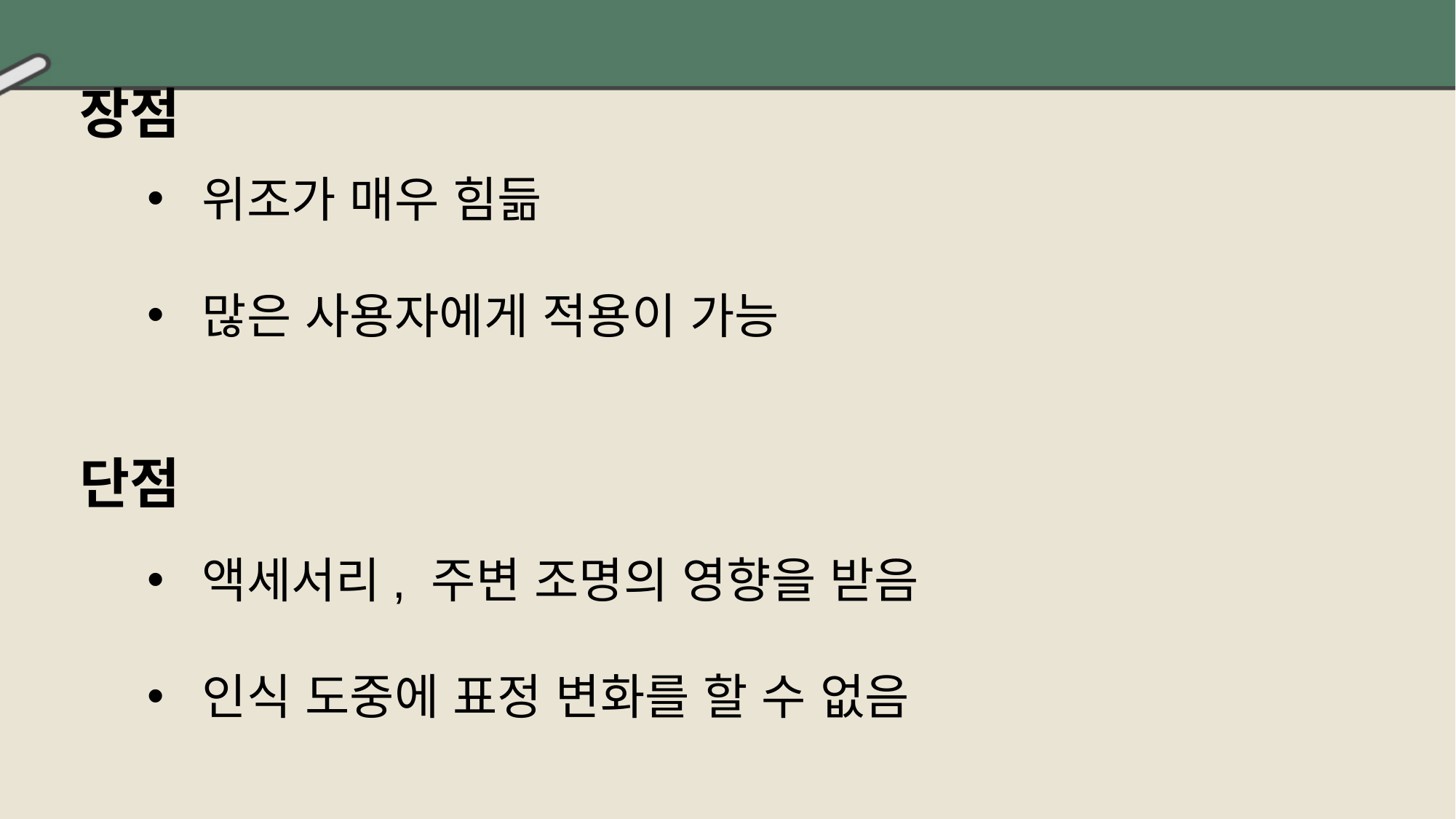

장점
위조가 매우 힘듦

많은 사용자에게 적용이 가능
단점
액세서리, 주변 조명의 영향을 받음

인식 도중에 표정 변화를 할 수 없음